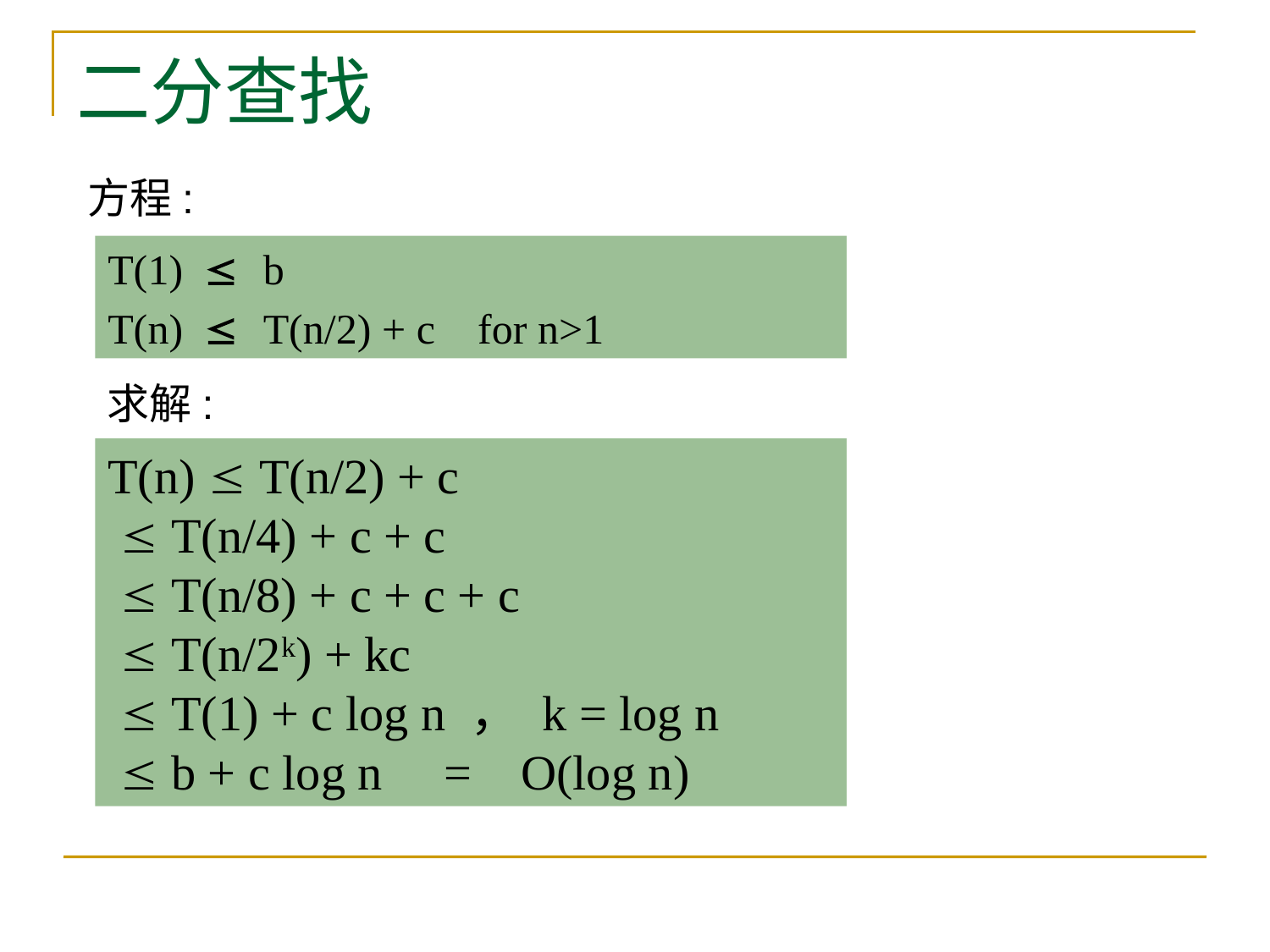

# 二分查找
方程:
T(1)  ≤ b
T(n)  ≤ T(n/2) + c    for n>1
求解:
T(n) ≤ T(n/2) + c
 ≤ T(n/4) + c + c
 ≤ T(n/8) + c + c + c
 ≤ T(n/2k) + kc
 ≤ T(1) + c log n ， k = log n
 ≤ b + c log n     =    O(log n)